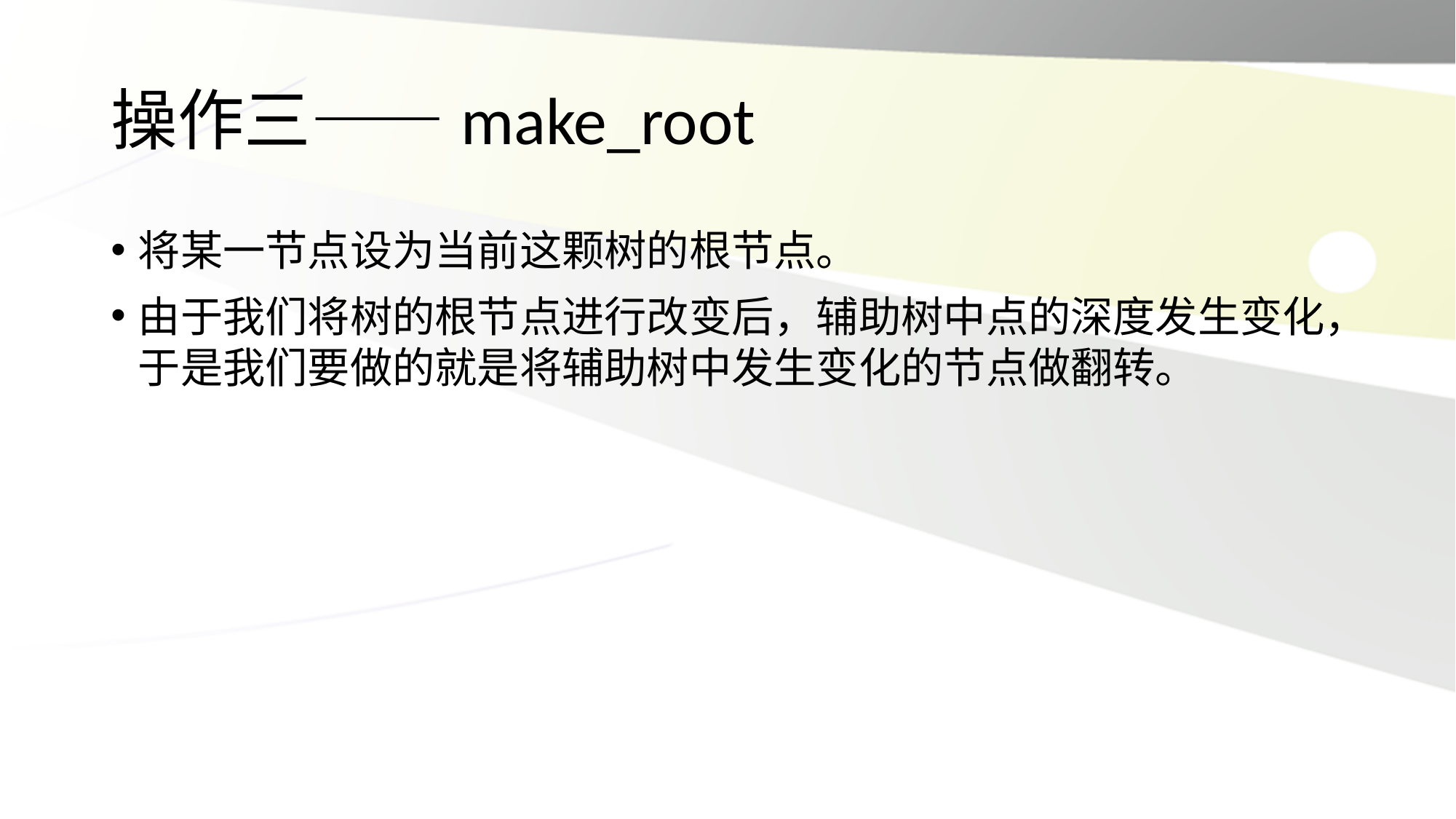

# 操作三——make_root
将某一节点设为当前这颗树的根节点。
由于我们将树的根节点进行改变后，辅助树中点的深度发生变化，于是我们要做的就是将辅助树中发生变化的节点做翻转。